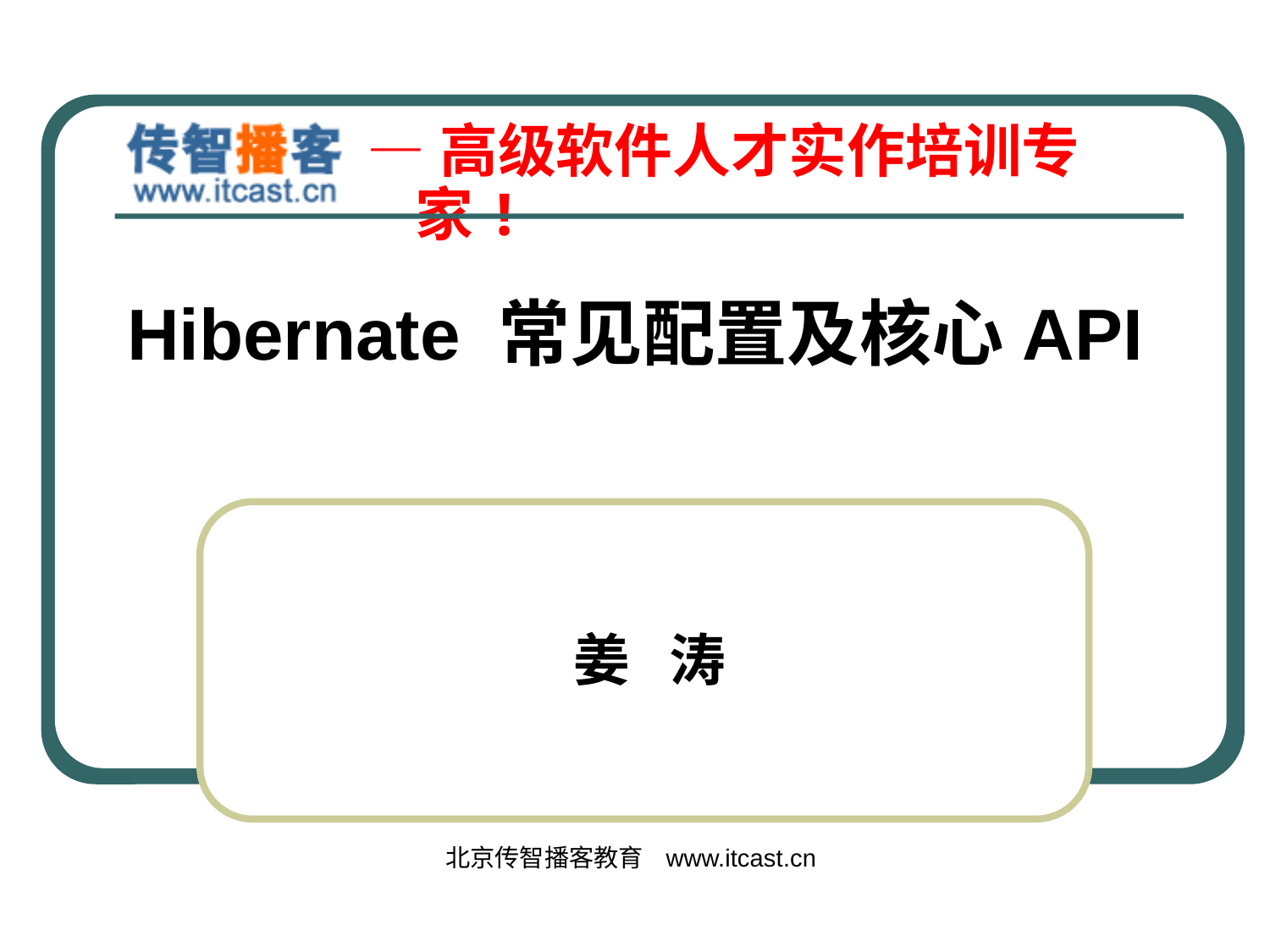

# Hibernate 常见配置及核心API
姜   涛
北京传智播客教育   www.itcast.cn